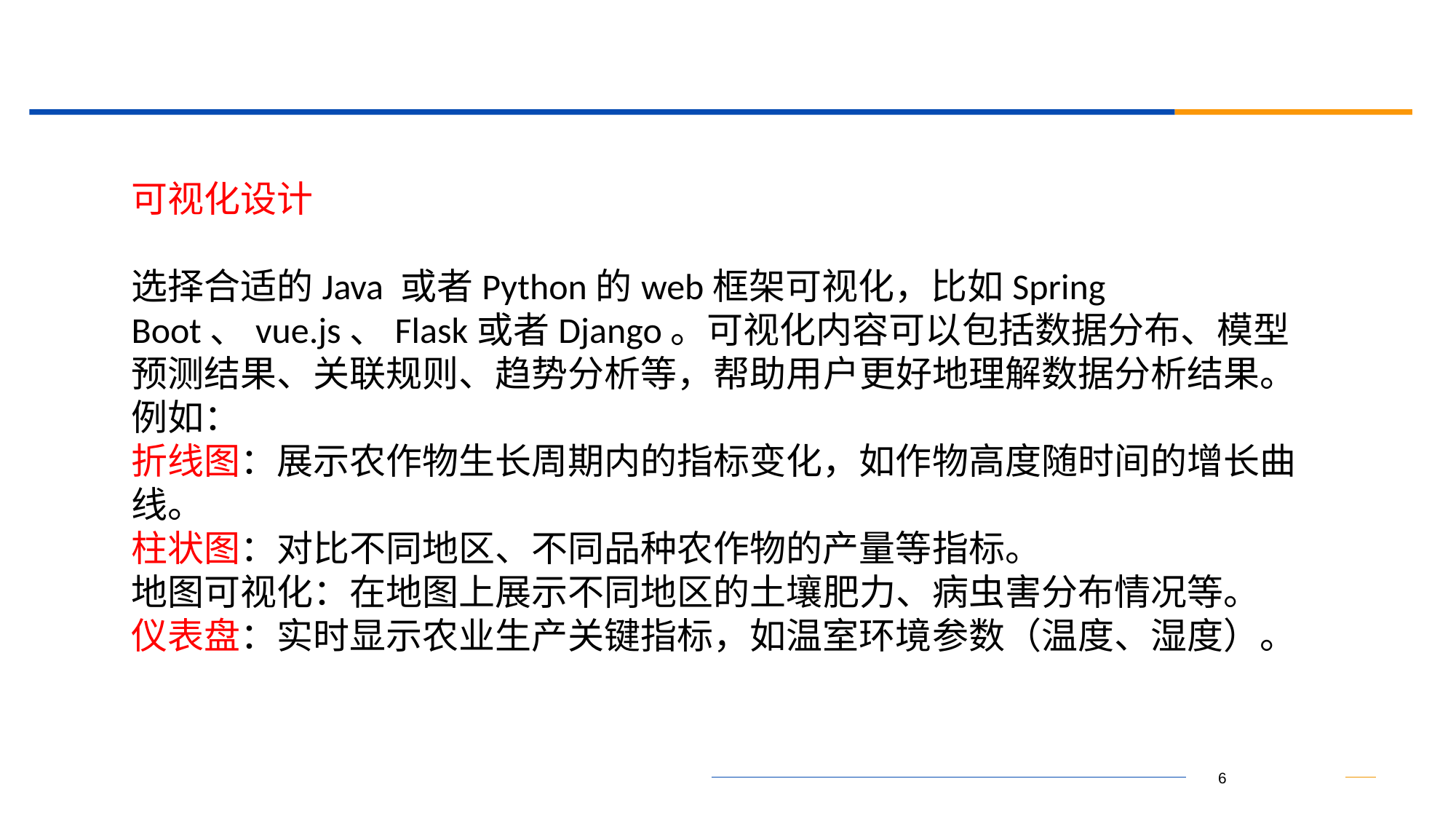

可视化设计

选择合适的Java 或者Python的web框架可视化，比如Spring Boot、vue.js、Flask或者Django。可视化内容可以包括数据分布、模型预测结果、关联规则、趋势分析等，帮助用户更好地理解数据分析结果。
例如：
折线图：展示农作物生长周期内的指标变化，如作物高度随时间的增长曲线。
柱状图：对比不同地区、不同品种农作物的产量等指标。
地图可视化：在地图上展示不同地区的土壤肥力、病虫害分布情况等。
仪表盘：实时显示农业生产关键指标，如温室环境参数（温度、湿度）。